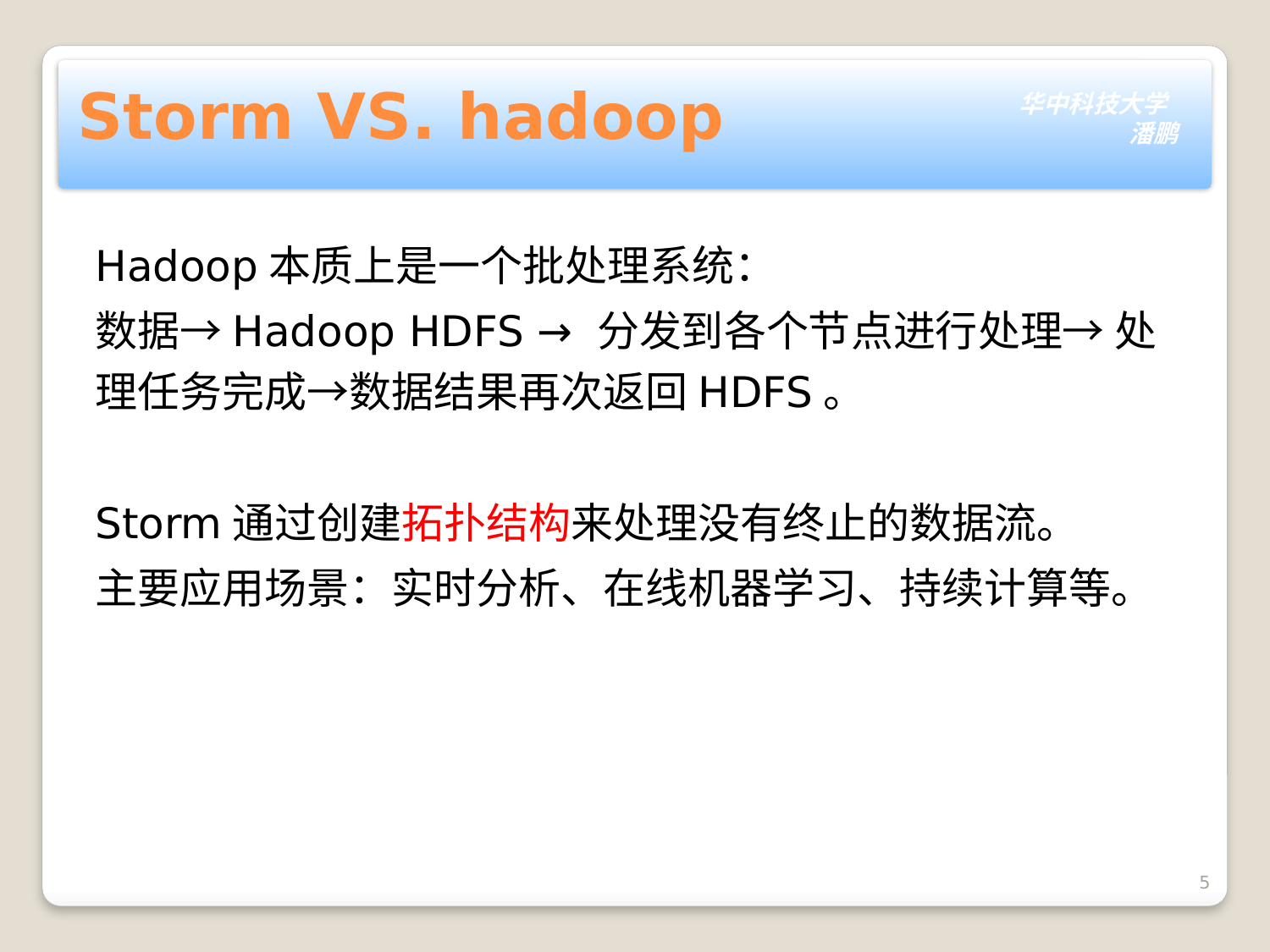

# Storm VS. hadoop
Hadoop本质上是一个批处理系统：
数据→Hadoop HDFS → 分发到各个节点进行处理→ 处理任务完成→数据结果再次返回HDFS。

Storm通过创建拓扑结构来处理没有终止的数据流。
主要应用场景：实时分析、在线机器学习、持续计算等。
5